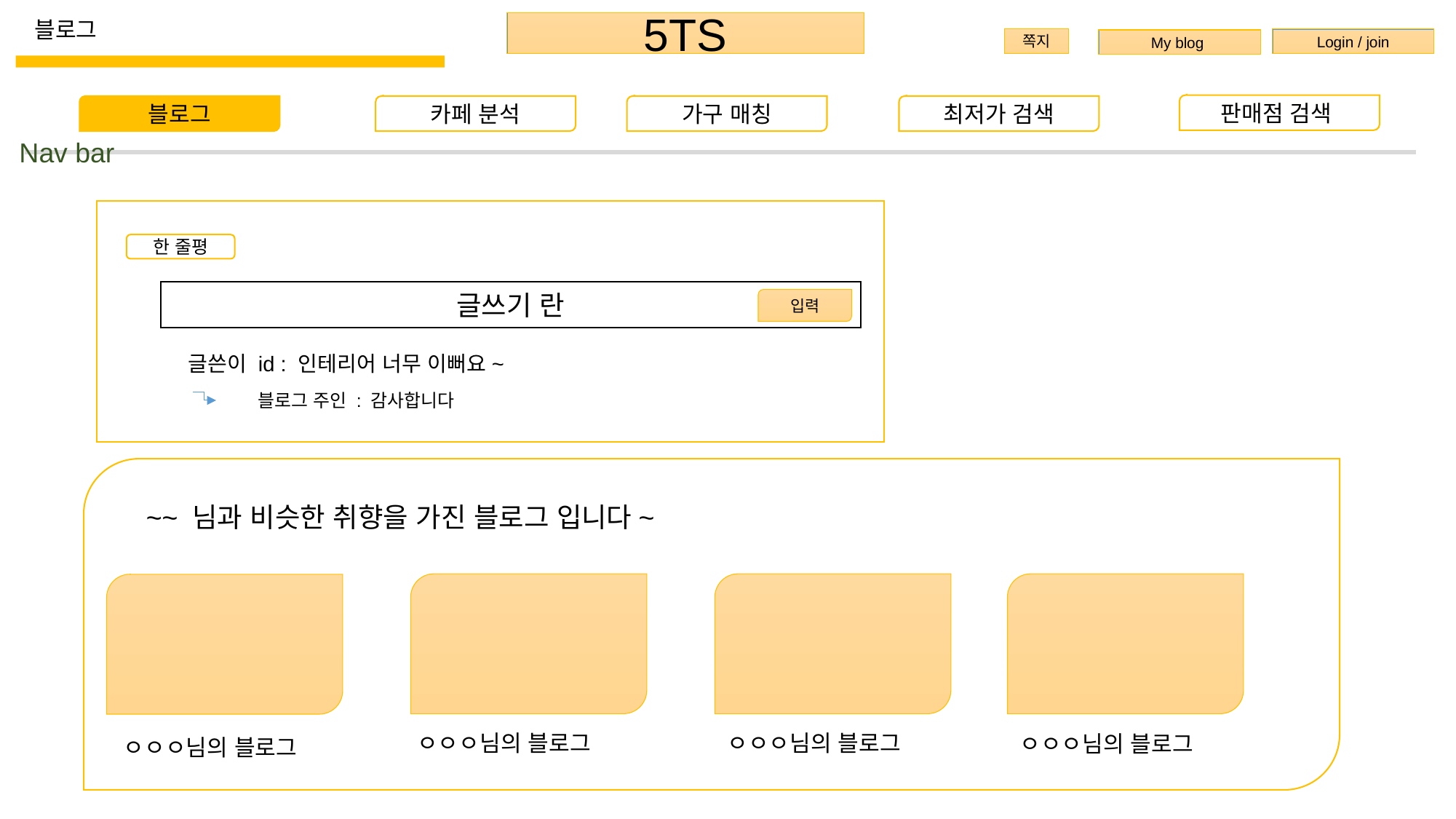

블로그
5TS
쪽지
Login / join
My blog

판매점 검색
블로그
카페 분석
가구 매칭
최저가 검색
Nav bar

한 줄평
글쓰기 란
입력
글쓴이 id : 인테리어 너무 이뻐요~

     블로그 주인 : 감사합니다

~~ 님과 비슷한 취향을 가진 블로그 입니다~

ㅇㅇㅇ님의 블로그
ㅇㅇㅇ님의 블로그
ㅇㅇㅇ님의 블로그
ㅇㅇㅇ님의 블로그